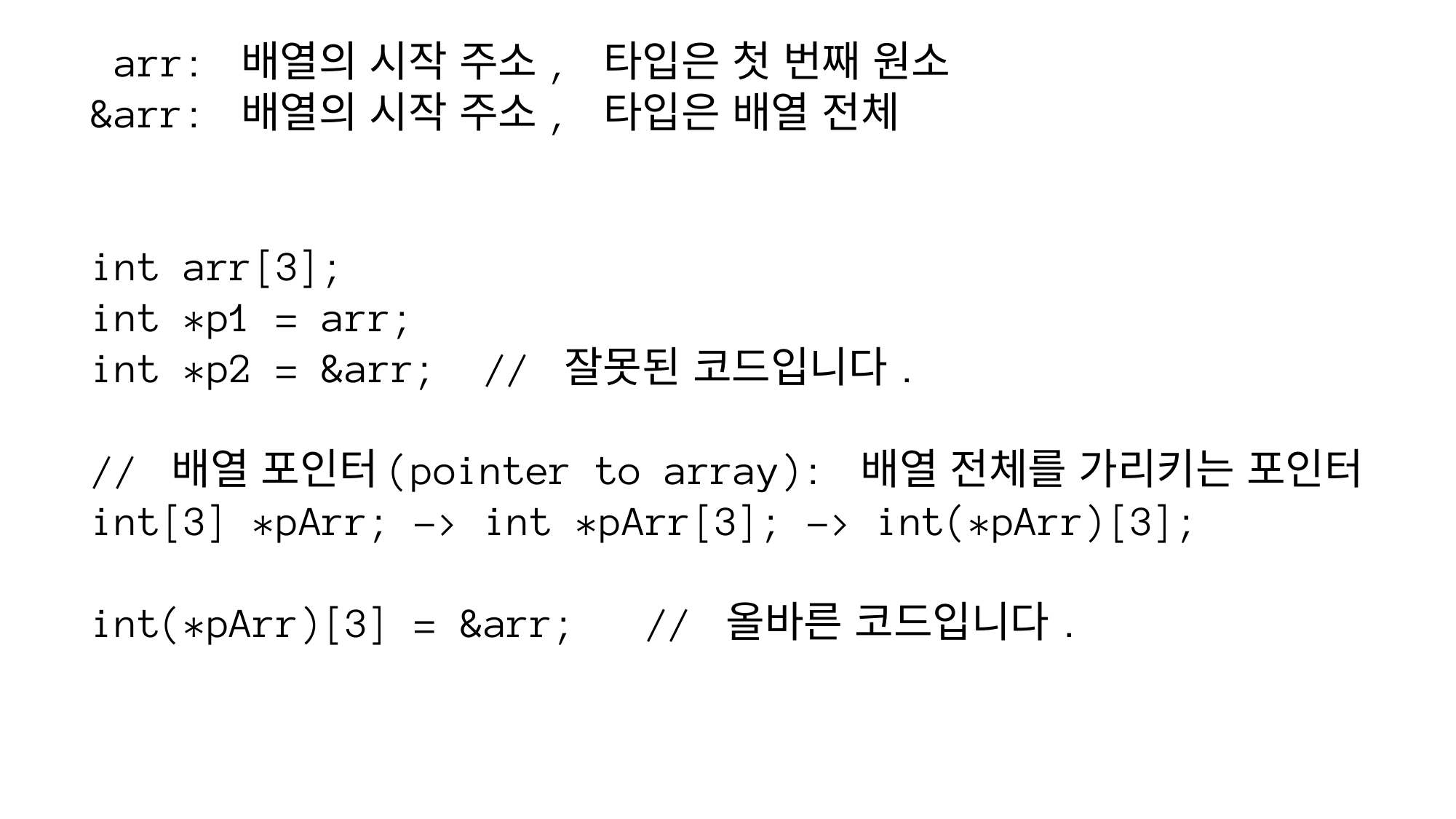

arr: 배열의 시작 주소, 타입은 첫 번째 원소
&arr: 배열의 시작 주소, 타입은 배열 전체

int arr[3];
int *p1 = arr;
int *p2 = &arr;  // 잘못된 코드입니다.

// 배열 포인터(pointer to array): 배열 전체를 가리키는 포인터
int[3] *pArr; -> int *pArr[3]; -> int(*pArr)[3];

int(*pArr)[3] = &arr;   // 올바른 코드입니다.